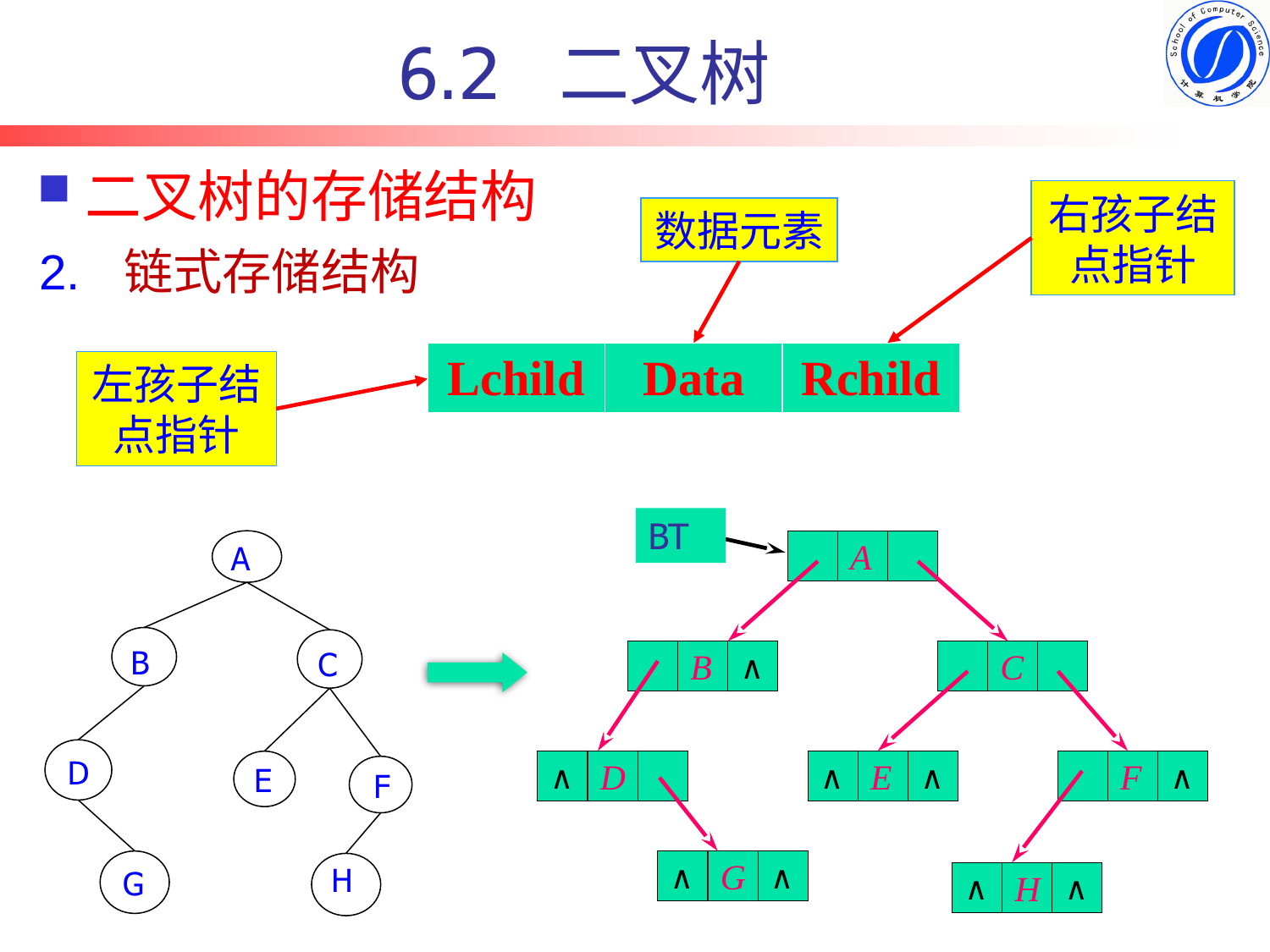

6.2  二叉树
# 二叉树的存储结构
右孩子结点指针
数据元素
链式存储结构
| Lchild | Data | Rchild |
| --- | --- | --- |
左孩子结点指针
BT

A

B
∧

C

∧
D

∧
E
∧

F
∧

∧
G
∧
∧
H
∧

A
B
D
E
F
H

G
C